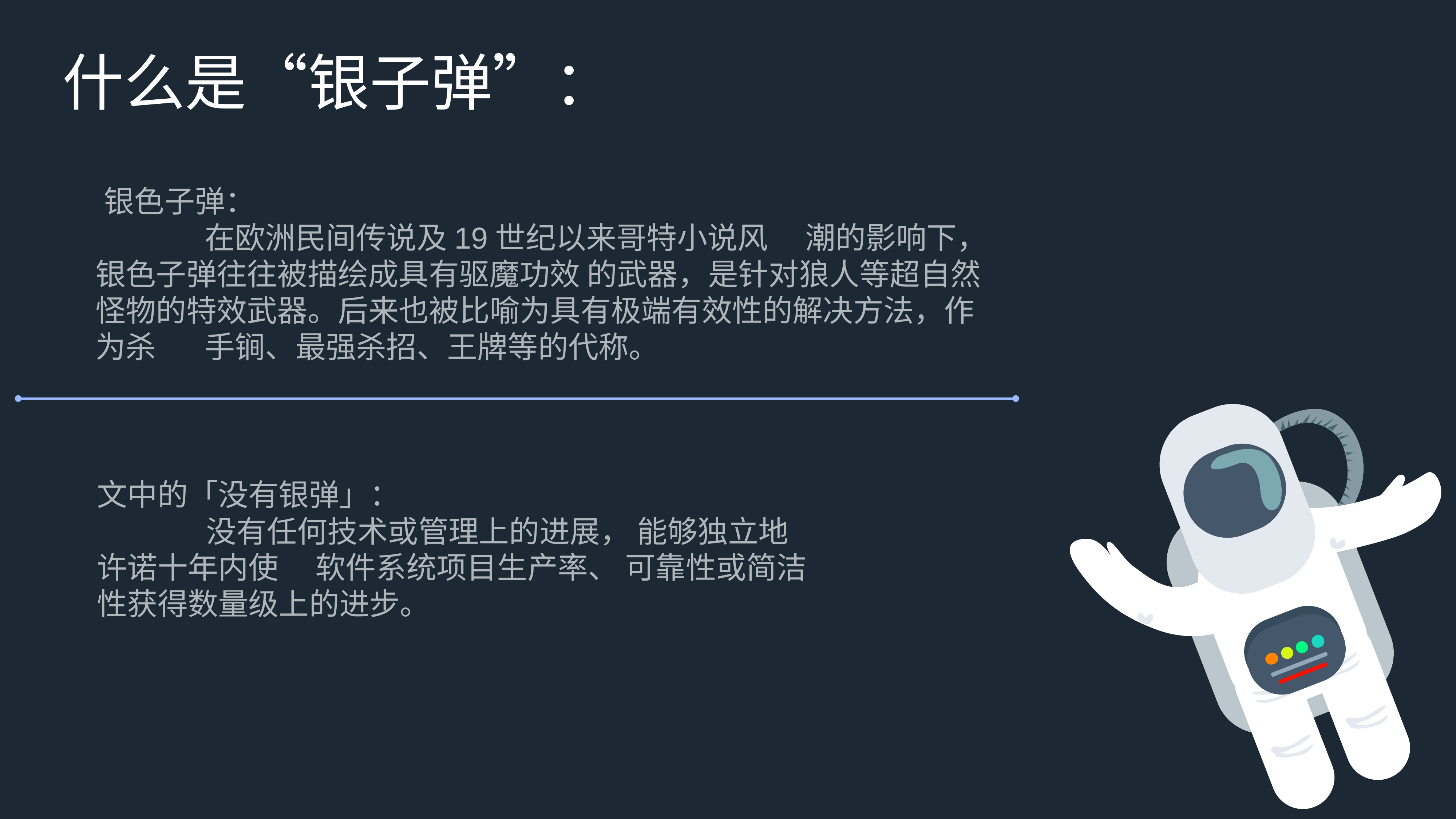

什么是“银子弹”：
 银色子弹：
		在欧洲民间传说及19世纪以来哥特小说风	潮的影响下，银色子弹往往被描绘成具有驱魔功效	的武器，是针对狼人等超自然怪物的特效武器。后	来也被比喻为具有极端有效性的解决方法，作为杀	手锏、最强杀招、王牌等的代称。

文中的「没有银弹」：
		没有任何技术或管理上的进展， 能够独立地许诺十年内使	软件系统项目生产率、 可靠性或简洁性获得数量级上的进步。